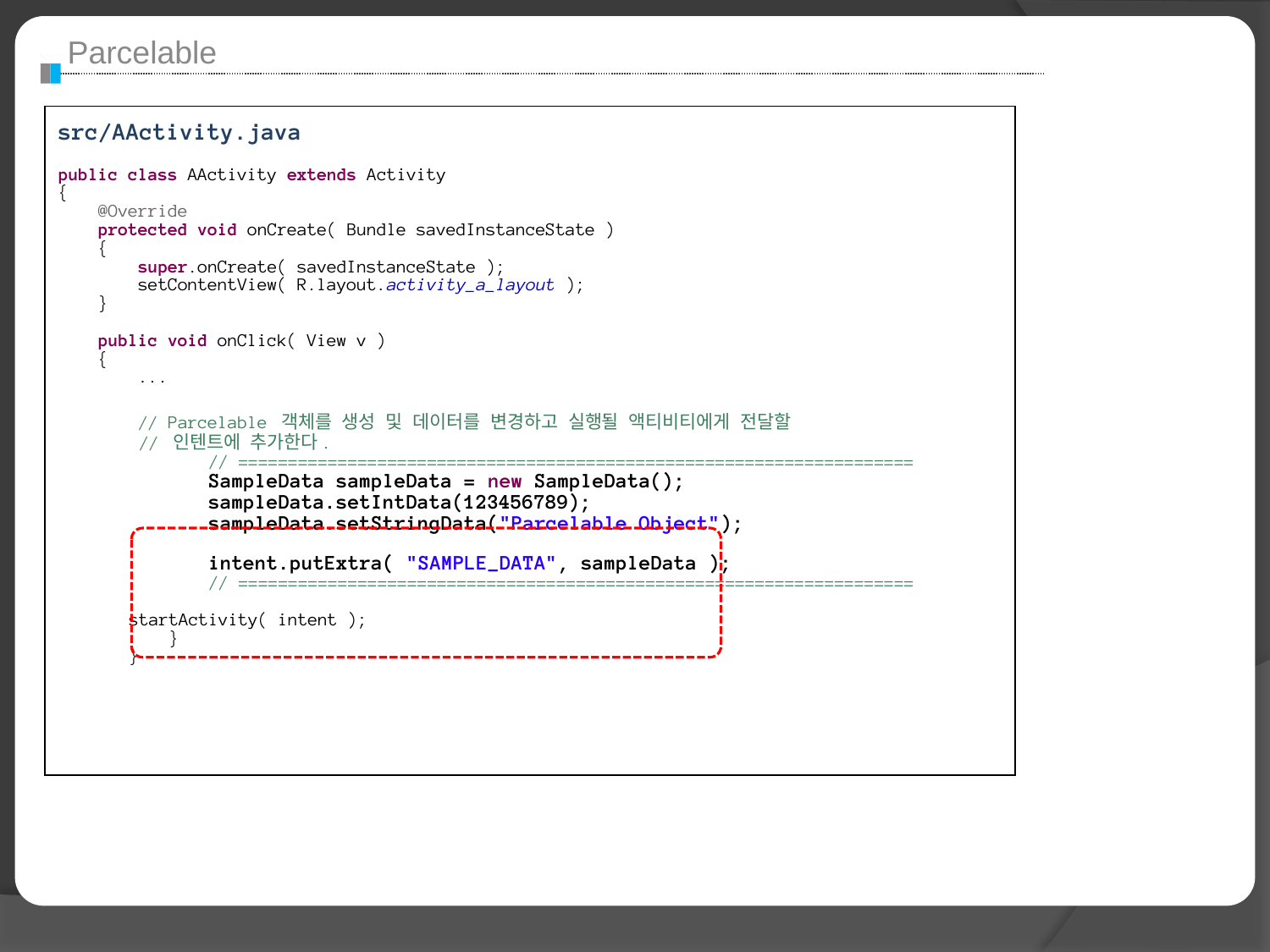

Parcelable

| src/AActivity.java public class AActivity extends Activity { @Override protected void onCreate( Bundle savedInstanceState ) { super.onCreate( savedInstanceState ); setContentView( R.layout.activity\_a\_layout ); } public void onClick( View v ) { ... // Parcelable 객체를 생성 및 데이터를 변경하고 실행될 액티비티에게 전달할 // 인텐트에 추가한다. // ==================================================================== SampleData sampleData = new SampleData(); sampleData.setIntData(123456789); sampleData.setStringData("Parcelable Object"); intent.putExtra( "SAMPLE\_DATA", sampleData ); // ==================================================================== startActivity( intent ); } } |
| --- |